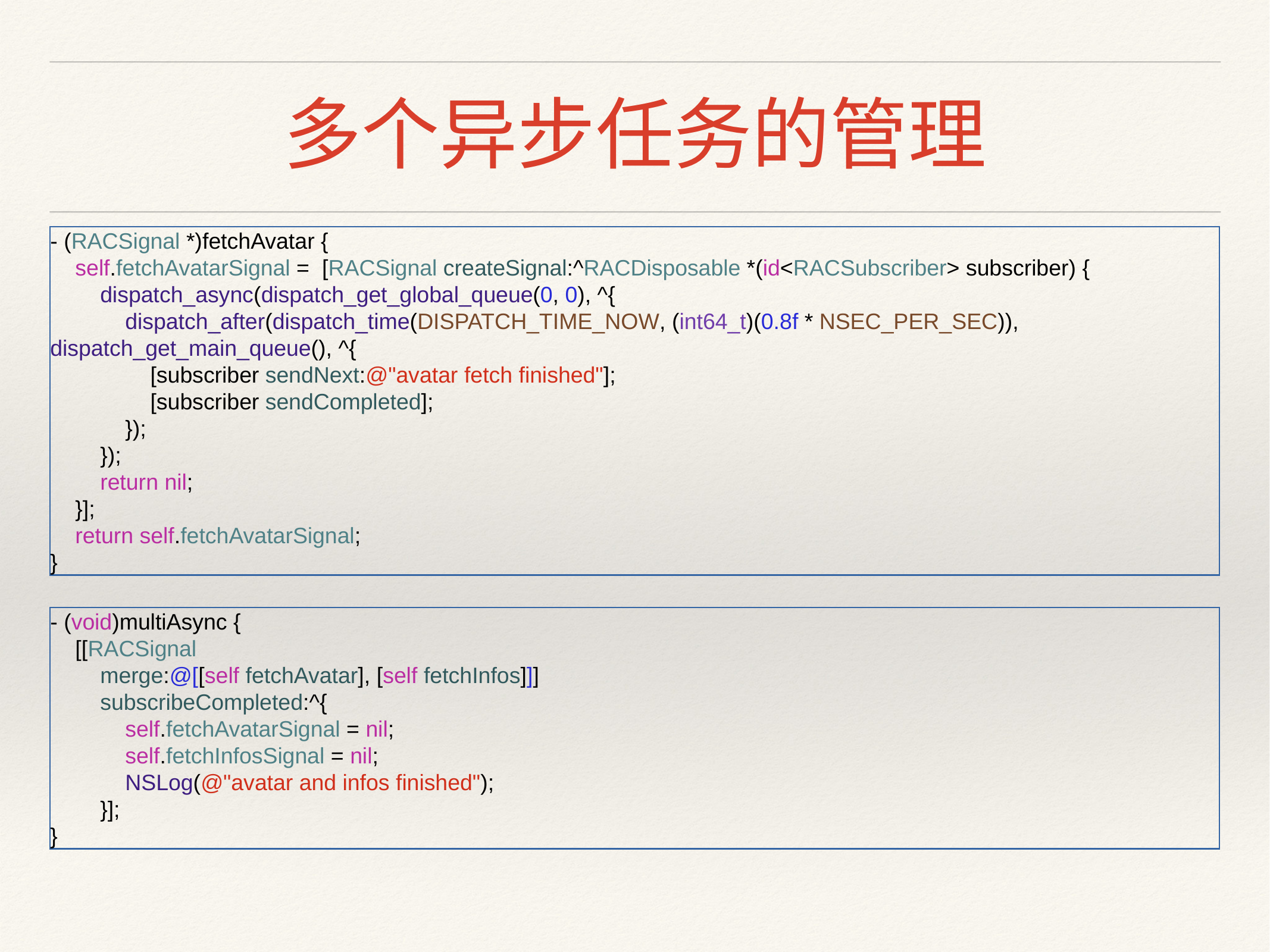

# 多个异步任务的管理
- (RACSignal *)fetchAvatar {
    self.fetchAvatarSignal =  [RACSignal createSignal:^RACDisposable *(id<RACSubscriber> subscriber) {
        dispatch_async(dispatch_get_global_queue(0, 0), ^{
            dispatch_after(dispatch_time(DISPATCH_TIME_NOW, (int64_t)(0.8f * NSEC_PER_SEC)), dispatch_get_main_queue(), ^{
                [subscriber sendNext:@"avatar fetch finished"];
                [subscriber sendCompleted];
            });
        });
        return nil;
    }];
    return self.fetchAvatarSignal;
}
- (void)multiAsync {
    [[RACSignal
        merge:@[[self fetchAvatar], [self fetchInfos]]]
        subscribeCompleted:^{
            self.fetchAvatarSignal = nil;
            self.fetchInfosSignal = nil;
            NSLog(@"avatar and infos finished");
        }];
}